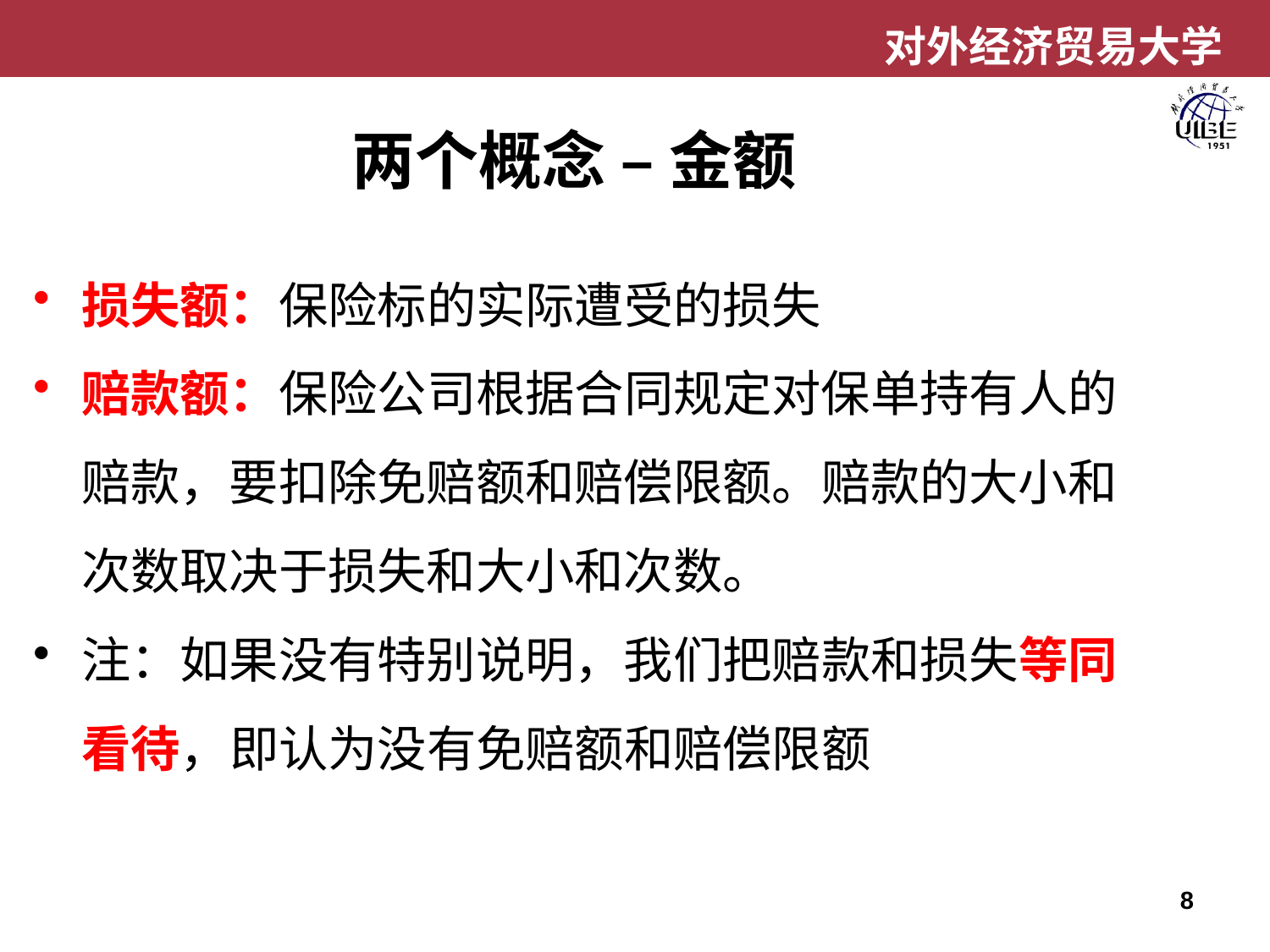

# 两个概念 – 金额
损失额：保险标的实际遭受的损失
赔款额：保险公司根据合同规定对保单持有人的赔款，要扣除免赔额和赔偿限额。赔款的大小和次数取决于损失和大小和次数。
注：如果没有特别说明，我们把赔款和损失等同看待，即认为没有免赔额和赔偿限额

8